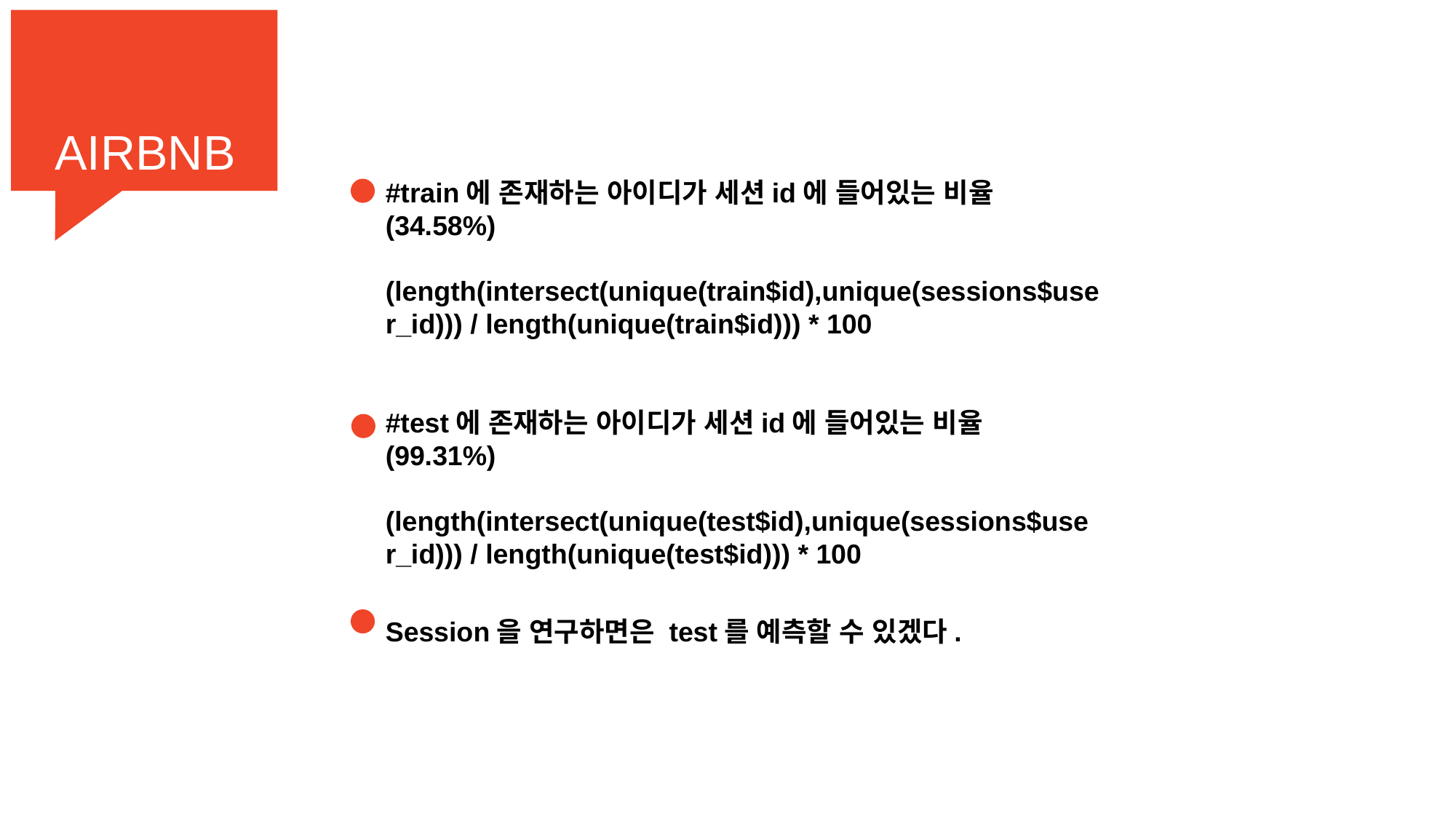

AIRBNB
#train에 존재하는 아이디가 세션id에 들어있는 비율(34.58%)

(length(intersect(unique(train$id),unique(sessions$user_id))) / length(unique(train$id))) * 100

#test에 존재하는 아이디가 세션id에 들어있는 비율(99.31%)

(length(intersect(unique(test$id),unique(sessions$user_id))) / length(unique(test$id))) * 100

Session을 연구하면은 test를 예측할 수 있겠다.